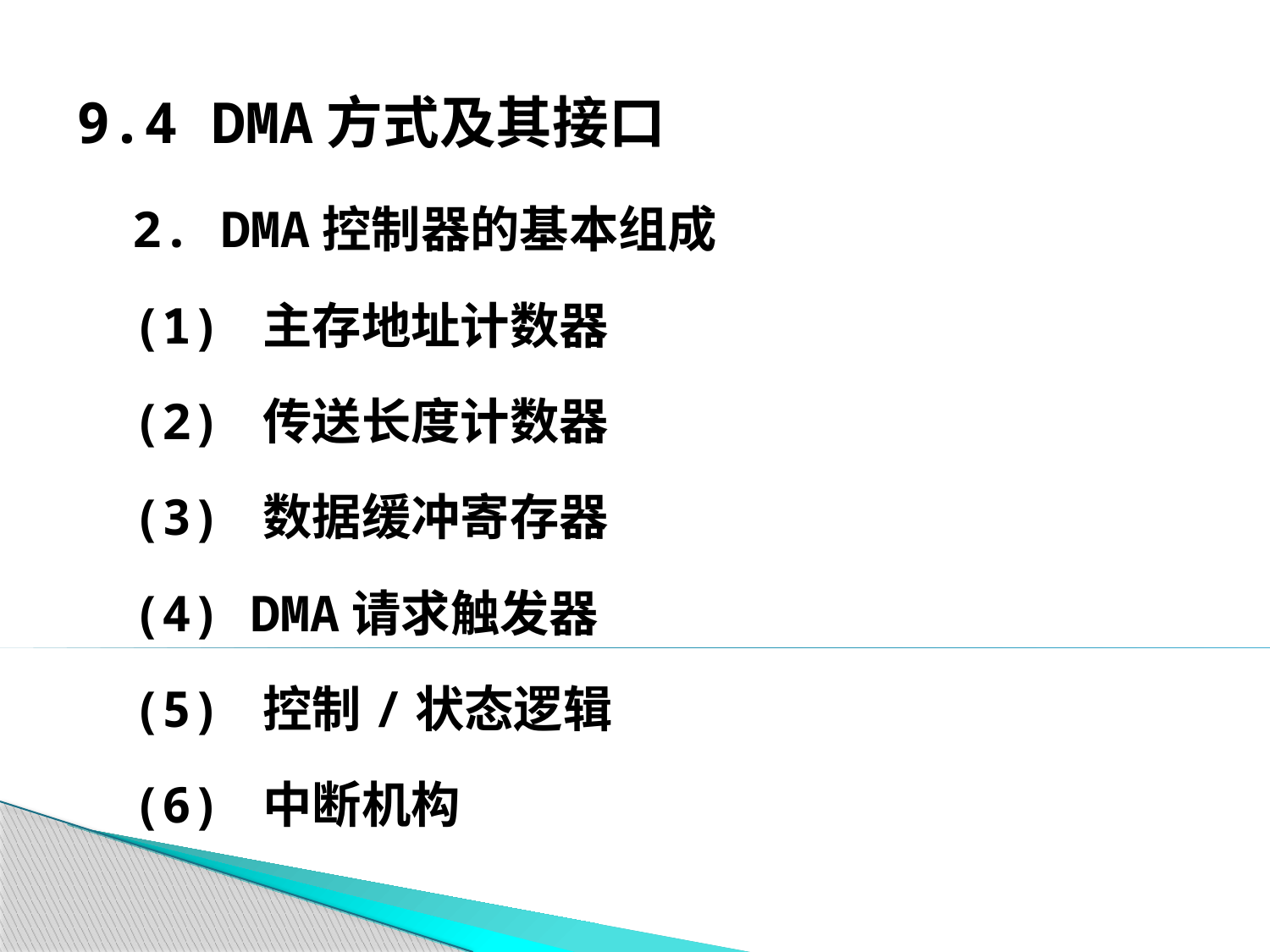

# 9.4 DMA方式及其接口
2. DMA控制器的基本组成
(1) 主存地址计数器
(2) 传送长度计数器
(3) 数据缓冲寄存器
(4) DMA请求触发器
(5) 控制/状态逻辑
(6) 中断机构